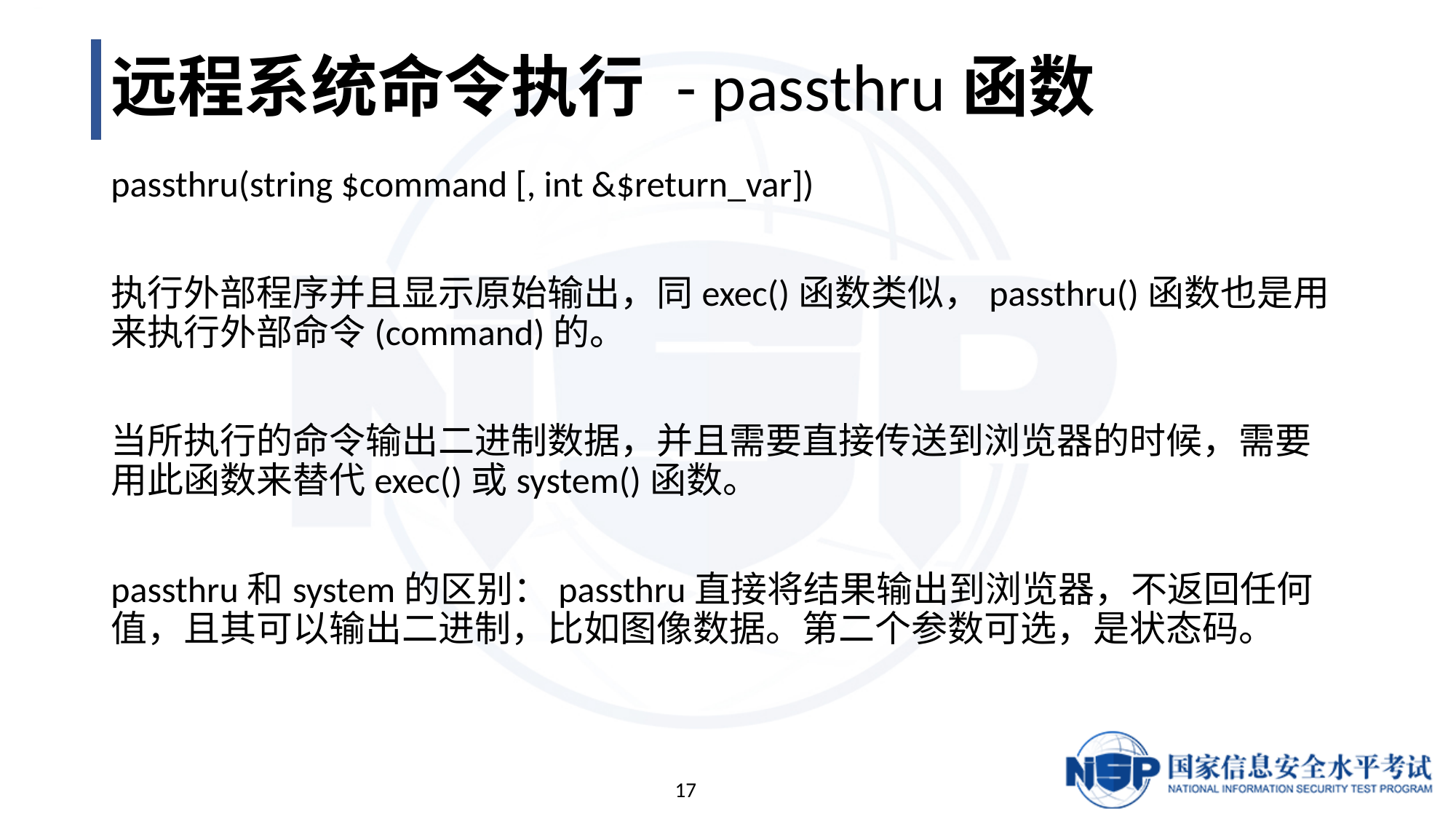

# 远程系统命令执行 - passthru函数
passthru(string $command [, int &$return_var])

执行外部程序并且显示原始输出，同exec()函数类似，passthru()函数也是用来执行外部命令(command)的。

当所执行的命令输出二进制数据，并且需要直接传送到浏览器的时候，需要用此函数来替代exec()或system()函数。

passthru和system的区别：passthru直接将结果输出到浏览器，不返回任何值，且其可以输出二进制，比如图像数据。第二个参数可选，是状态码。